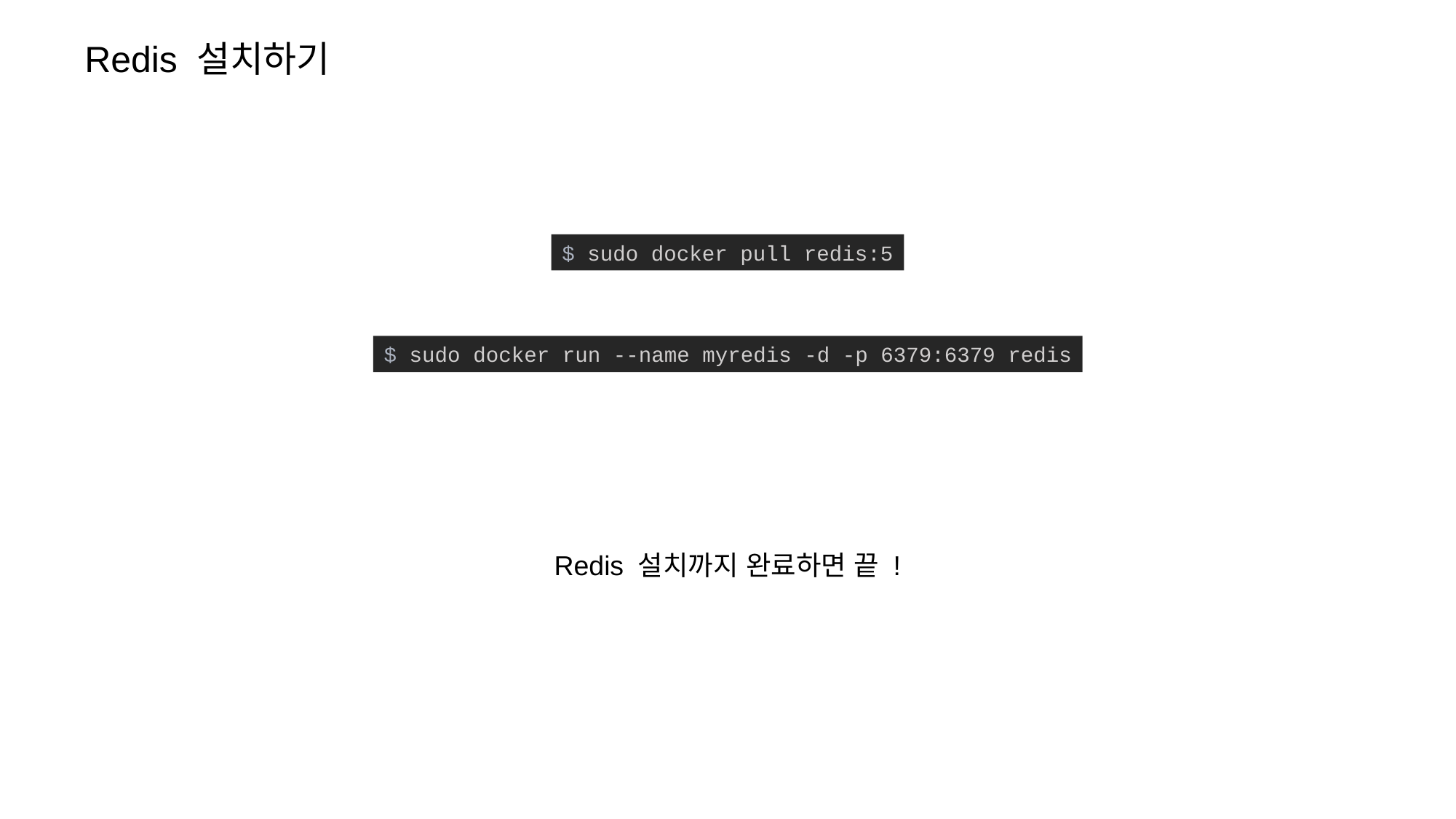

Redis 설치하기
$ sudo docker pull redis:5
$ sudo docker run --name myredis -d -p 6379:6379 redis
Redis 설치까지 완료하면 끝 !